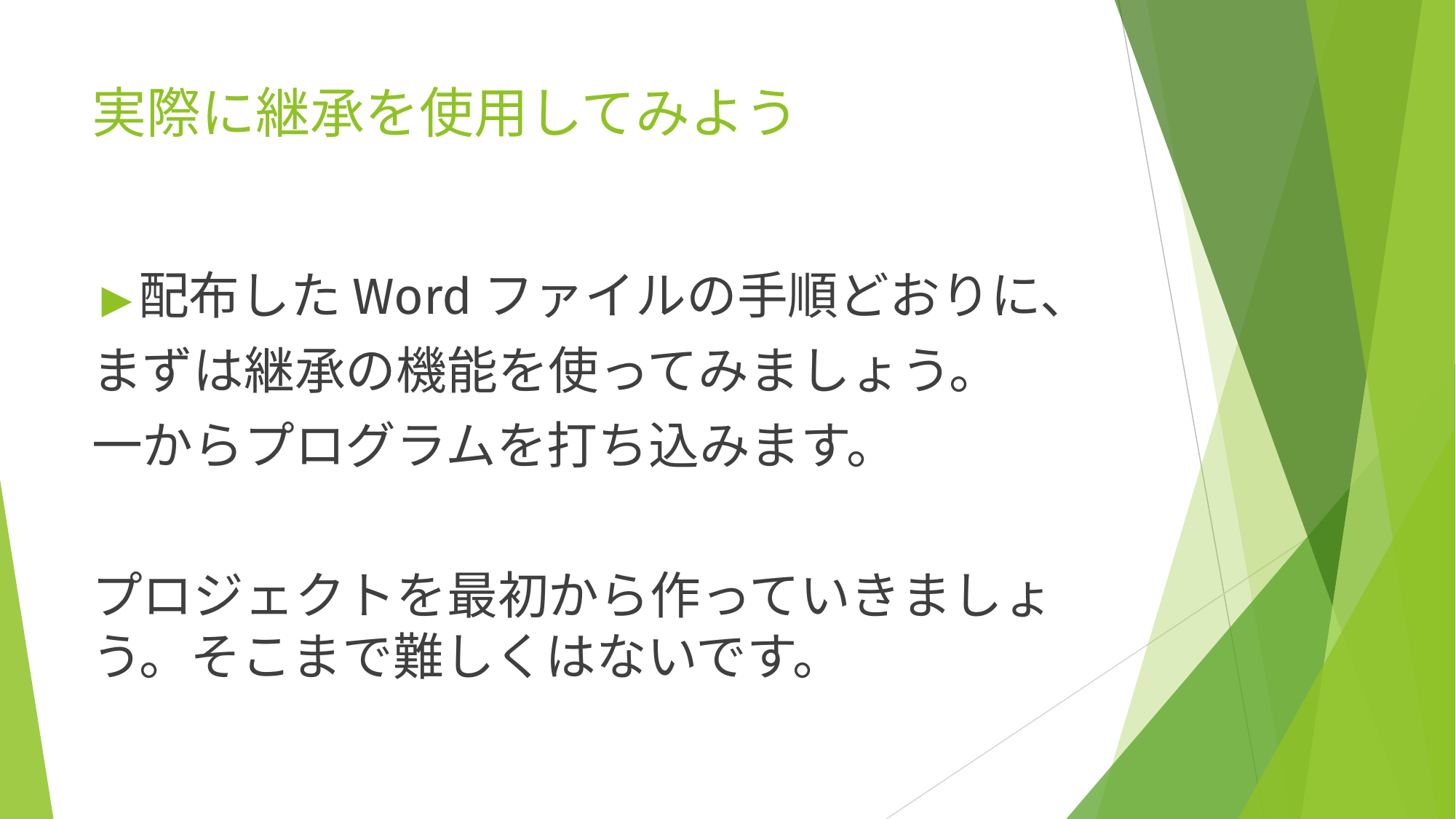

# 実際に継承を使用してみよう
配布したWordファイルの手順どおりに、
まずは継承の機能を使ってみましょう。
一からプログラムを打ち込みます。

プロジェクトを最初から作っていきましょう。そこまで難しくはないです。